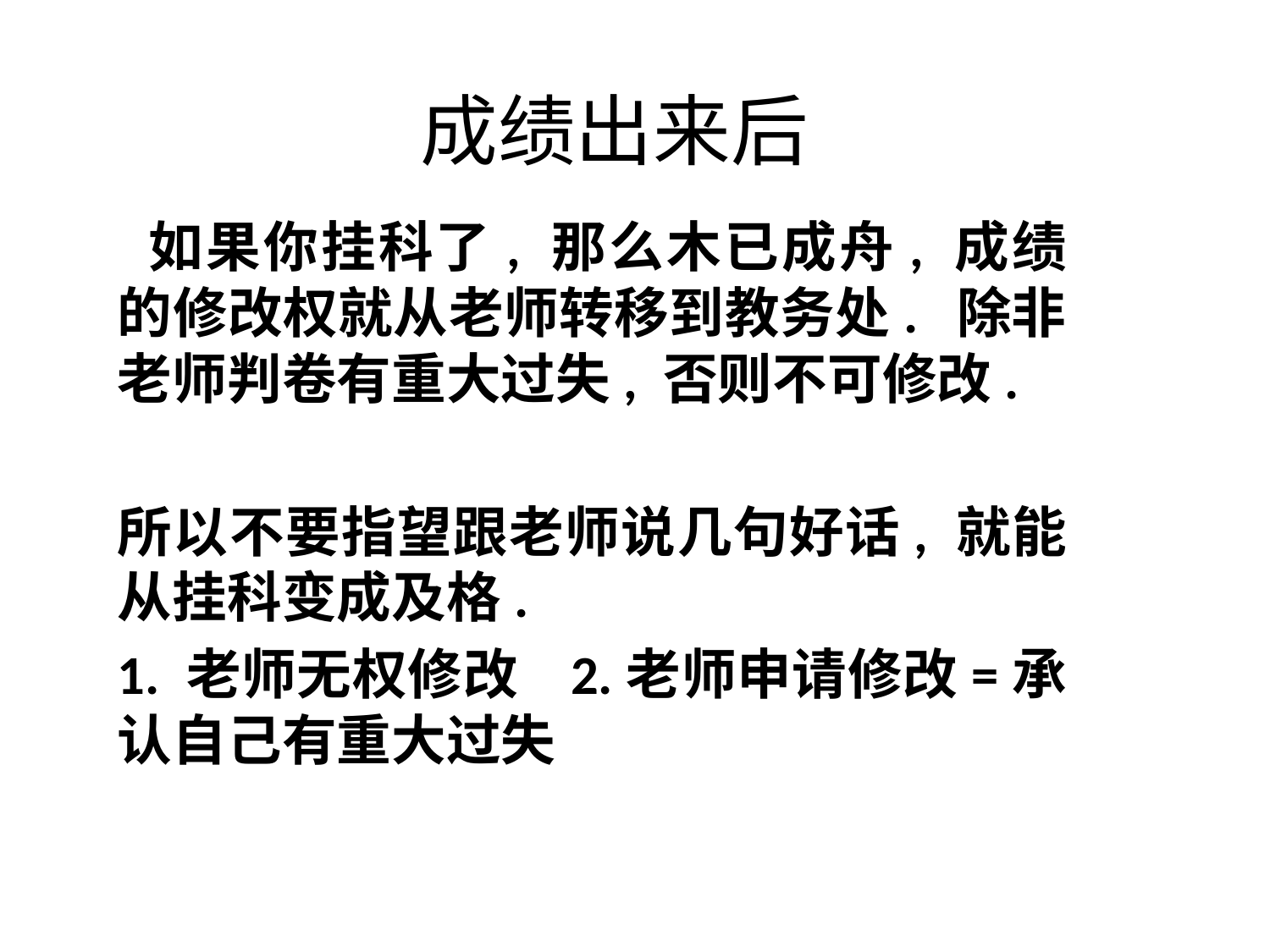

# 成绩出来后
 如果你挂科了, 那么木已成舟, 成绩的修改权就从老师转移到教务处.  除非老师判卷有重大过失, 否则不可修改.

所以不要指望跟老师说几句好话, 就能从挂科变成及格.
1. 老师无权修改   2.老师申请修改=承认自己有重大过失